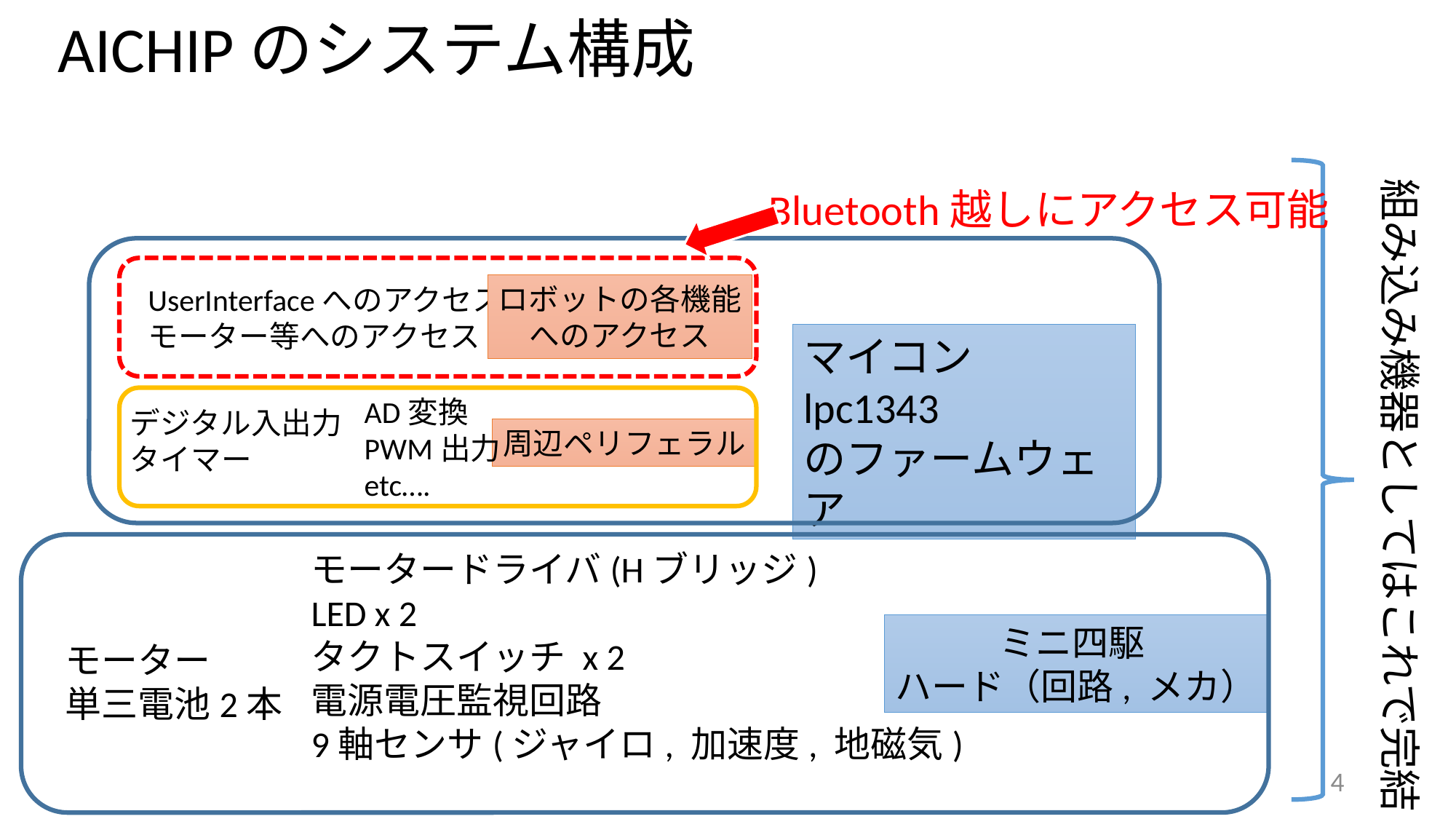

AICHIPのシステム構成

組み込み機器としてはこれで完結
Bluetooth越しにアクセス可能

ロボットの各機能
へのアクセス
UserInterfaceへのアクセス
モーター等へのアクセス
マイコン lpc1343
のファームウェア

デジタル入出力
タイマー

AD変換
PWM出力
etc….

周辺ペリフェラル

モータードライバ(Hブリッジ)
LED x 2
タクトスイッチ x 2
電源電圧監視回路
9軸センサ(ジャイロ, 加速度, 地磁気)

ミニ四駆
ハード（回路, メカ）
モーター
単三電池2本
4